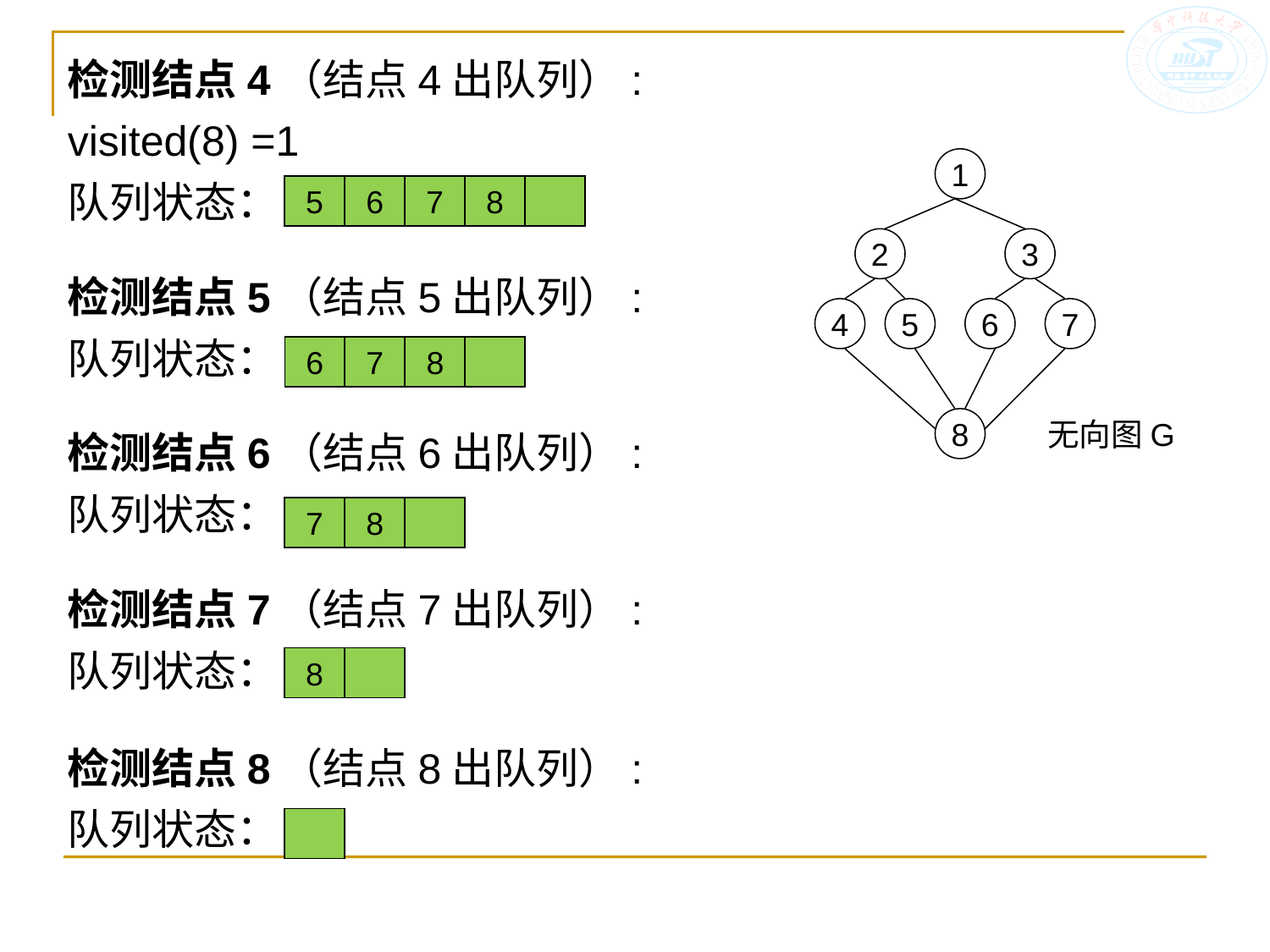

检测结点4（结点4出队列）:
visited(8) =1
队列状态：

检测结点5（结点5出队列）:
队列状态：

检测结点6（结点6出队列）:
队列状态：

检测结点7（结点7出队列）:
队列状态：

检测结点8（结点8出队列）:
队列状态：
1

2
3

4
5
6
7

8
无向图G
5
6
7
8

6
7
8

7
8

8